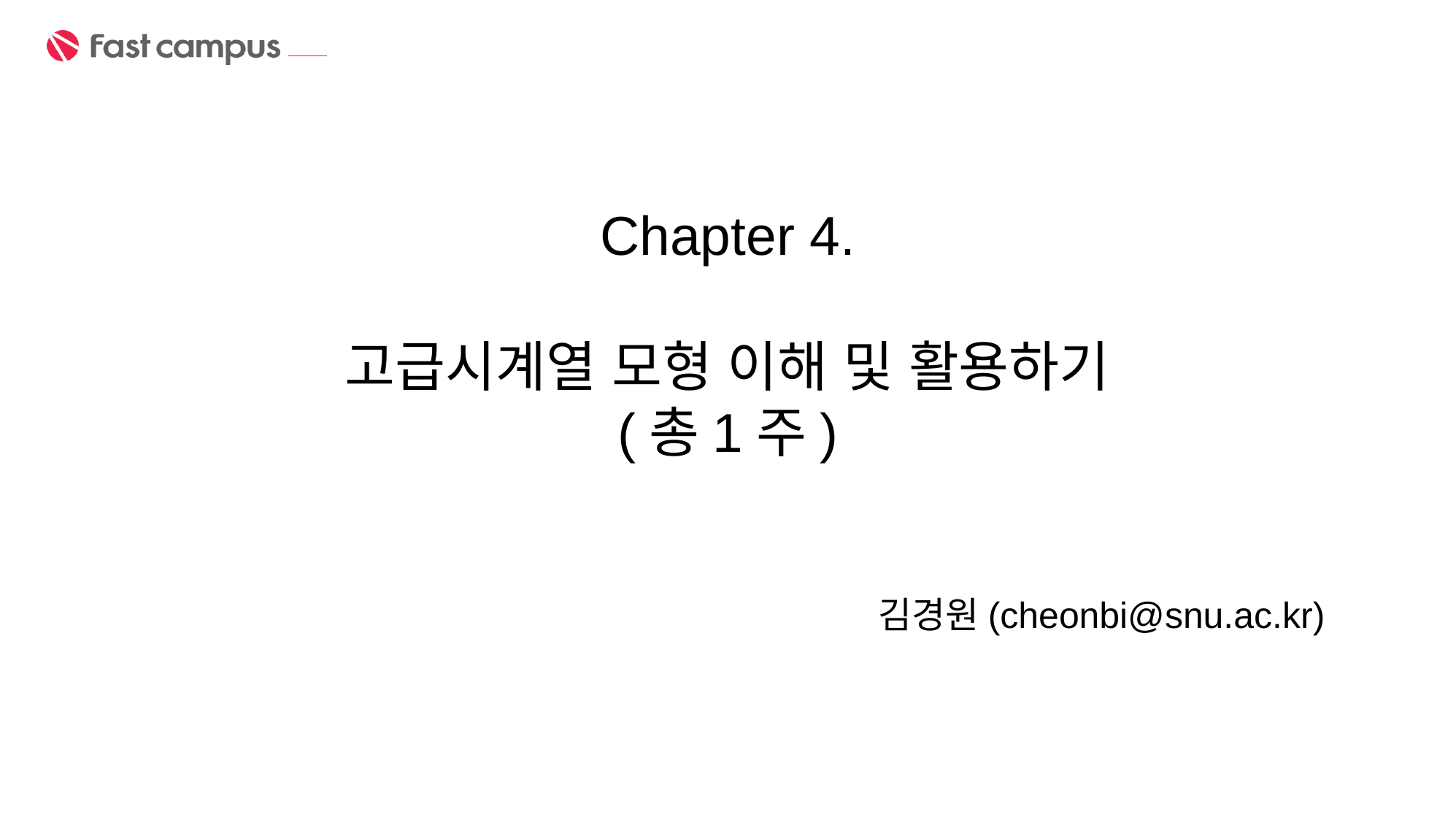

Chapter 4.

고급시계열 모형 이해 및 활용하기
(총1주)
김경원(cheonbi@snu.ac.kr)